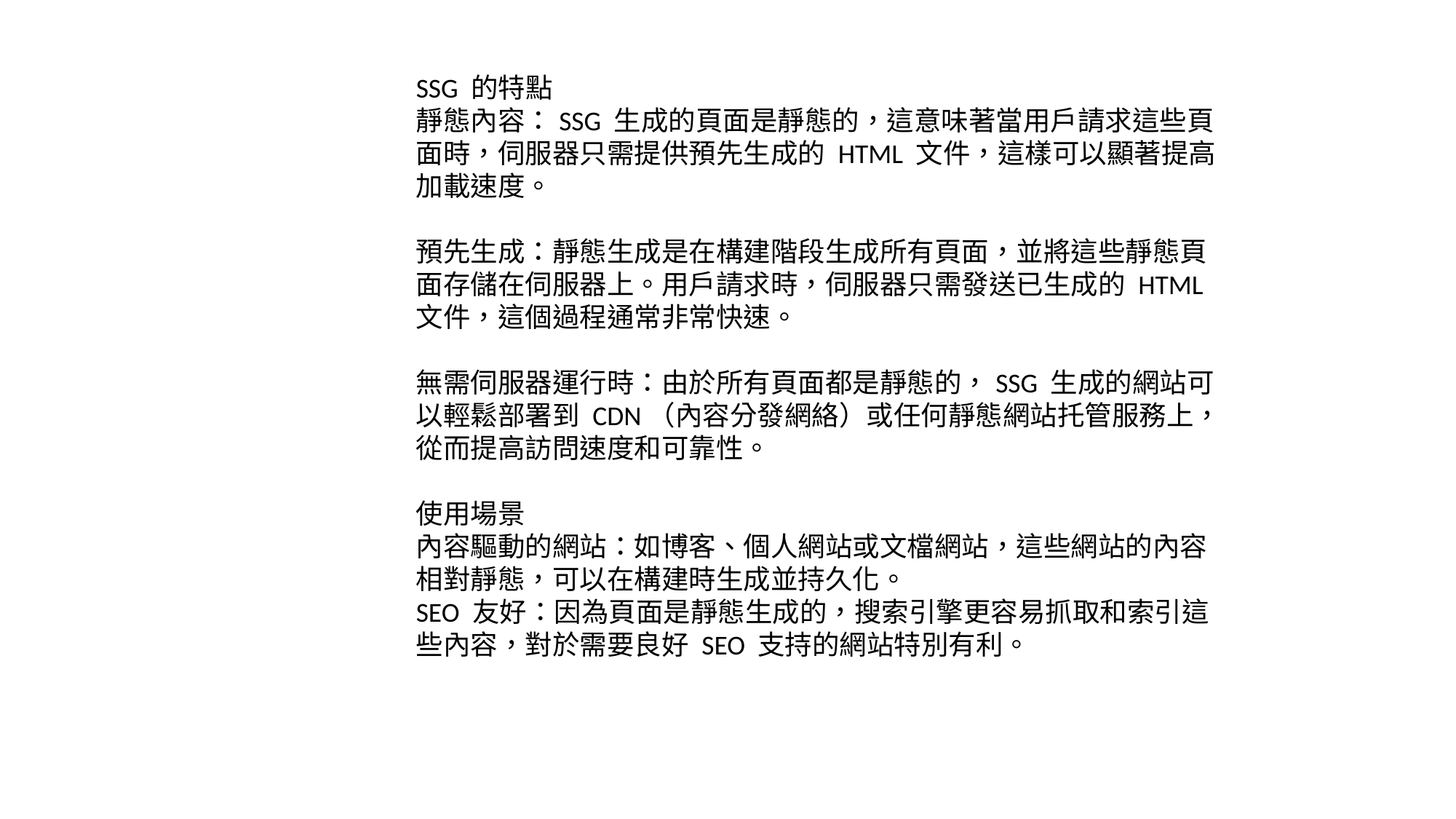

SSG 的特點
靜態內容：SSG 生成的頁面是靜態的，這意味著當用戶請求這些頁面時，伺服器只需提供預先生成的 HTML 文件，這樣可以顯著提高加載速度。

預先生成：靜態生成是在構建階段生成所有頁面，並將這些靜態頁面存儲在伺服器上。用戶請求時，伺服器只需發送已生成的 HTML 文件，這個過程通常非常快速。

無需伺服器運行時：由於所有頁面都是靜態的，SSG 生成的網站可以輕鬆部署到 CDN（內容分發網絡）或任何靜態網站托管服務上，從而提高訪問速度和可靠性。

使用場景
內容驅動的網站：如博客、個人網站或文檔網站，這些網站的內容相對靜態，可以在構建時生成並持久化。
SEO 友好：因為頁面是靜態生成的，搜索引擎更容易抓取和索引這些內容，對於需要良好 SEO 支持的網站特別有利。